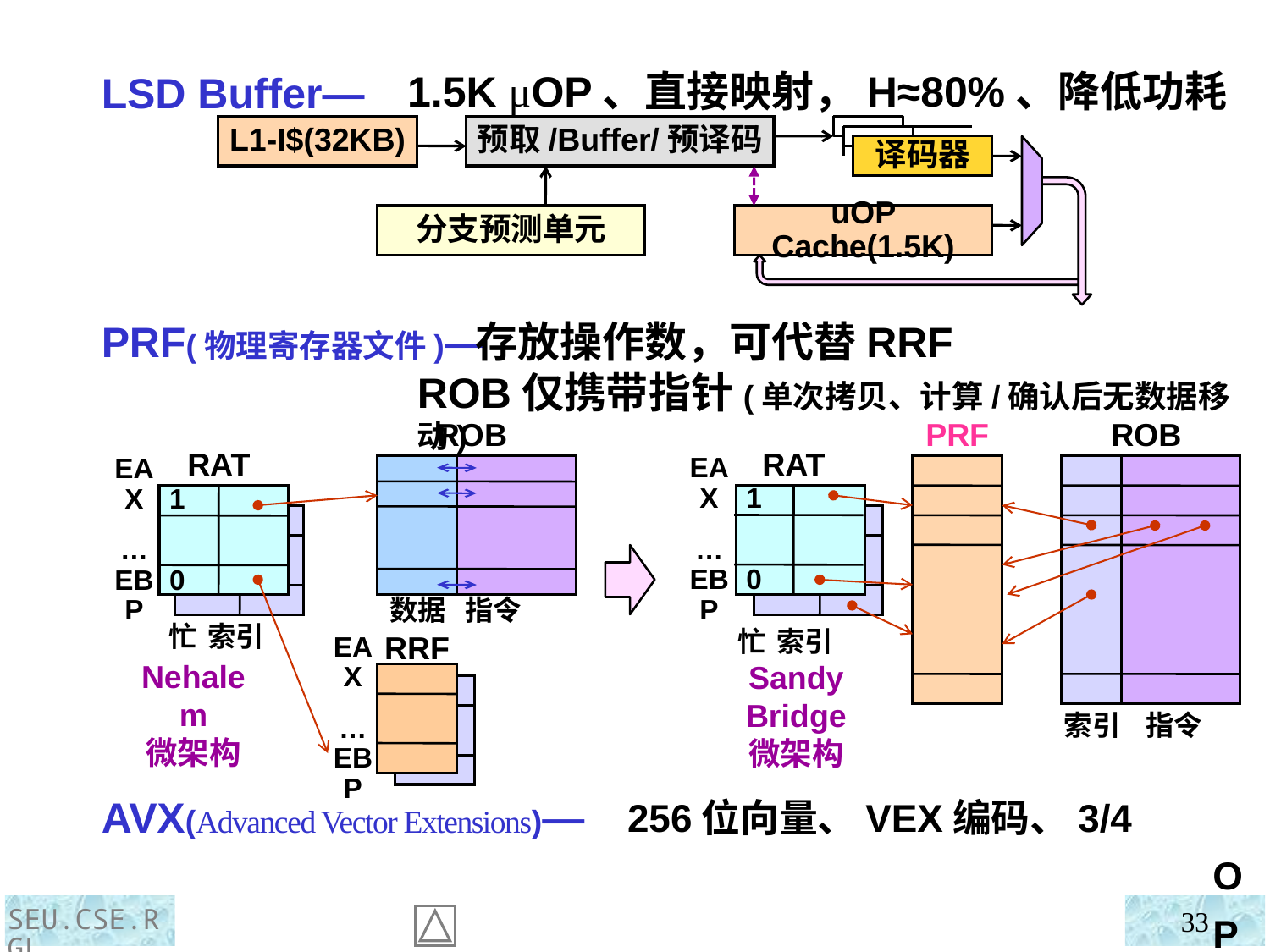

1.5K μOP、直接映射，H≈80%、降低功耗
     LSD Buffer—

     PRF(物理寄存器文件)—

     AVX(Advanced Vector Extensions)—

L1-I$(32KB)
预取/Buffer/预译码
译码器

分支预测单元
uOP Cache(1.5K)

     存放操作数，可代替RRF
ROB仅携带指针(单次拷贝、计算/确认后无数据移动)
ROB
RAT

EAX
…
EBP
 1

 0
 1

数据   指令
忙  索引
RRF
EAX
…
EBP

Nehalem
微架构

PRF
ROB
RAT

EAX
…
EBP
 1

 0
 1

忙  索引
Sandy Bridge
微架构
索引    指令

256位向量、VEX编码、3/4 OPD、
数据重排、不对齐访存
SEU.CSE.RGL
33